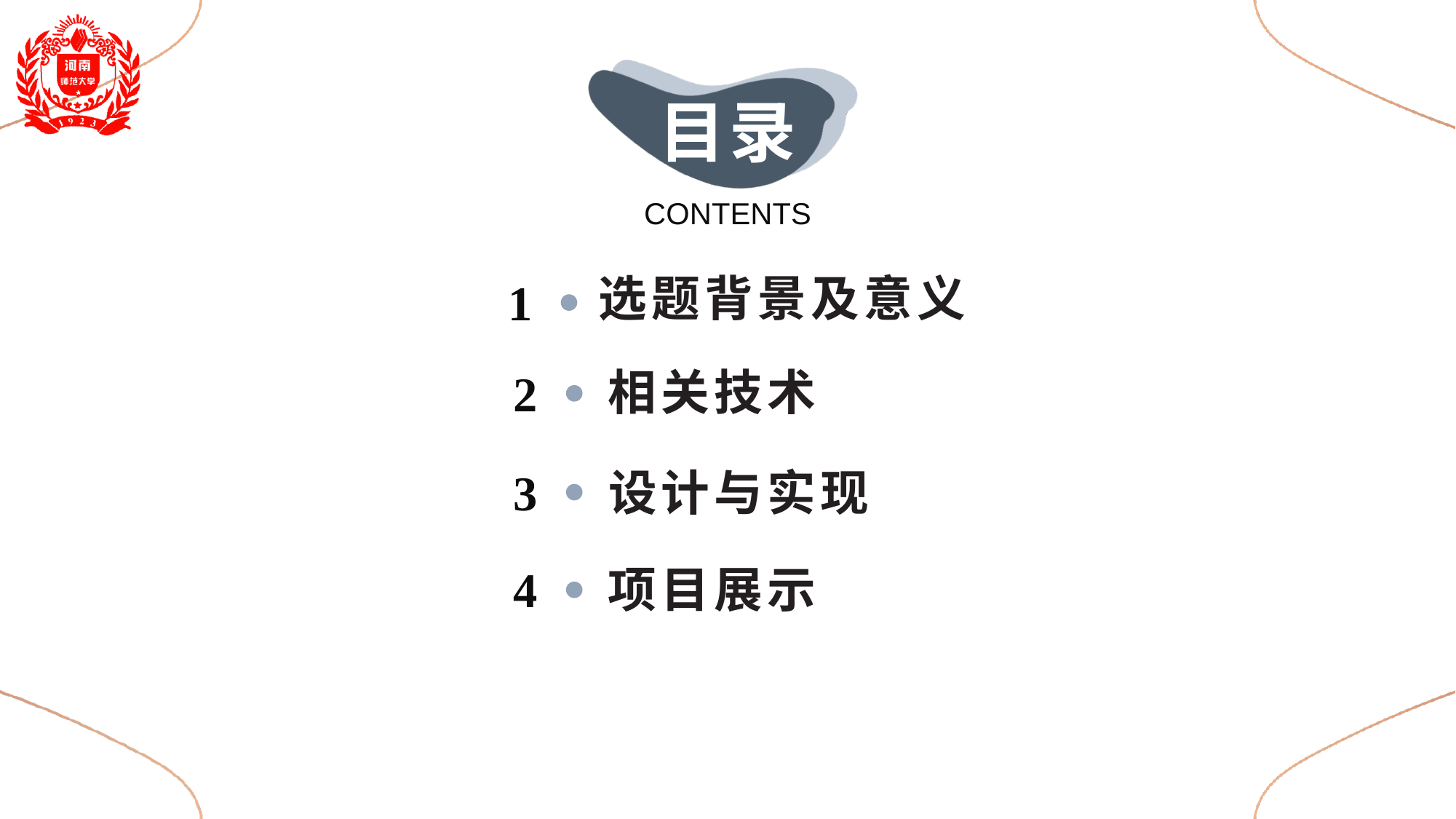

目录
CONTENTS
选题背景及意义
1

相关技术
2

设计与实现
3

项目展示
4